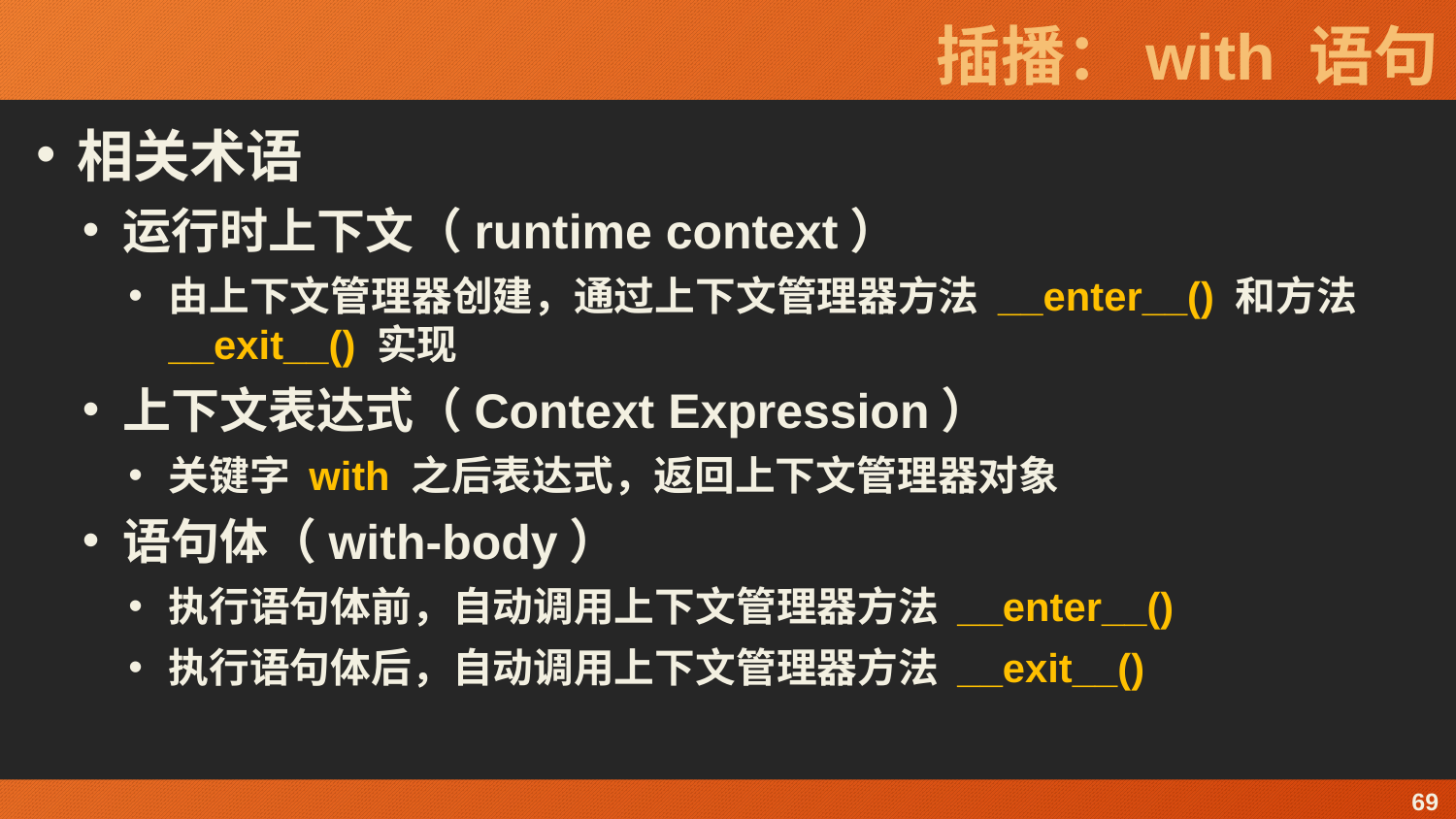

# 插播：with 语句
相关术语
运行时上下文（runtime context）
由上下文管理器创建，通过上下文管理器方法 __enter__() 和方法 __exit__() 实现
上下文表达式（Context Expression）
关键字 with 之后表达式，返回上下文管理器对象
语句体（with-body）
执行语句体前，自动调用上下文管理器方法 __enter__()
执行语句体后，自动调用上下文管理器方法 __exit__()
69